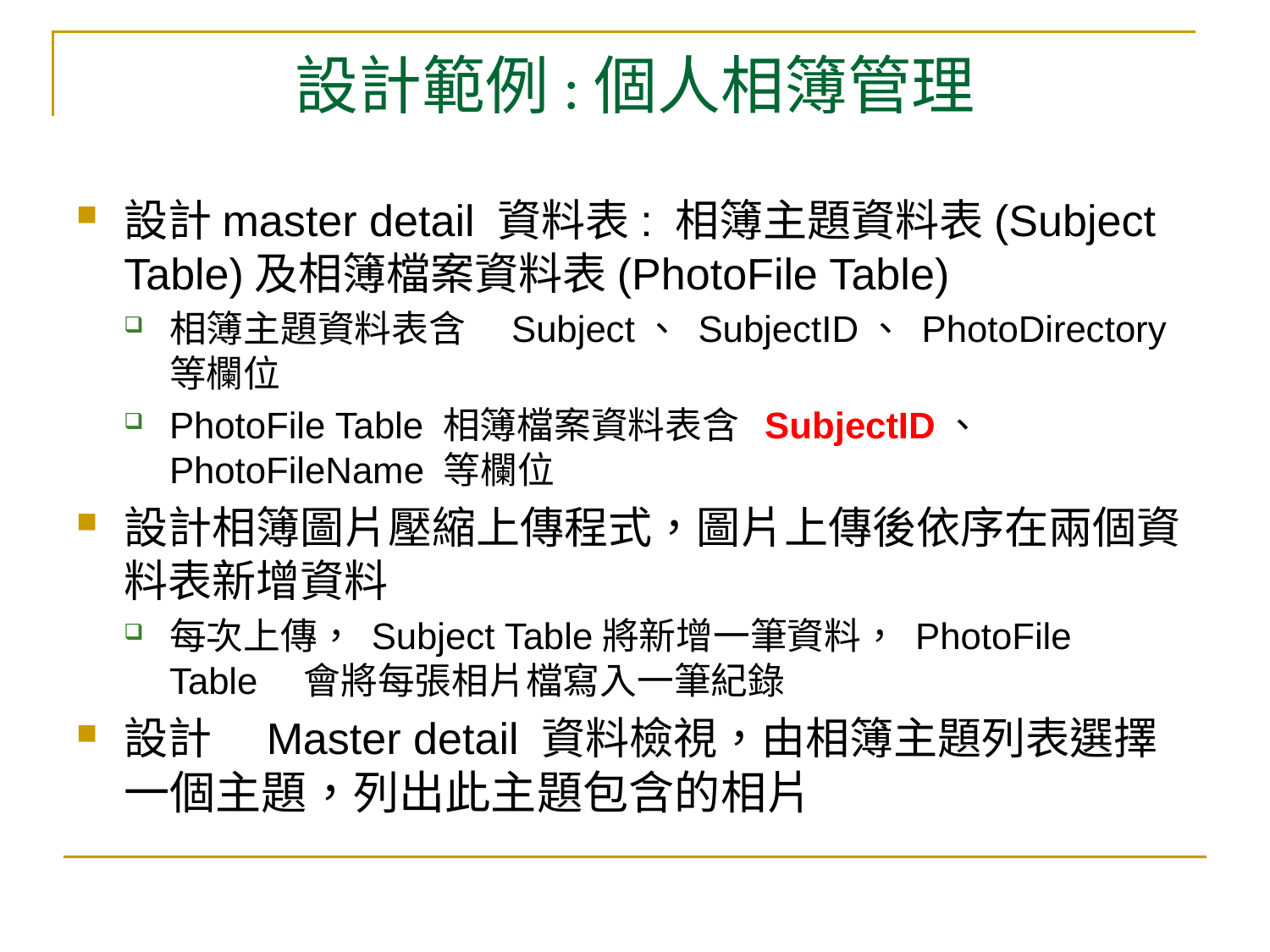

# 設計範例:個人相簿管理
設計master detail 資料表: 相簿主題資料表(Subject Table)及相簿檔案資料表(PhotoFile Table)
相簿主題資料表含　Subject、 SubjectID、 PhotoDirectory 等欄位
PhotoFile Table 相簿檔案資料表含  SubjectID、 PhotoFileName 等欄位
設計相簿圖片壓縮上傳程式，圖片上傳後依序在兩個資料表新增資料
每次上傳， Subject Table將新增一筆資料， PhotoFile Table　會將每張相片檔寫入一筆紀錄
設計　Master detail 資料檢視，由相簿主題列表選擇一個主題，列出此主題包含的相片